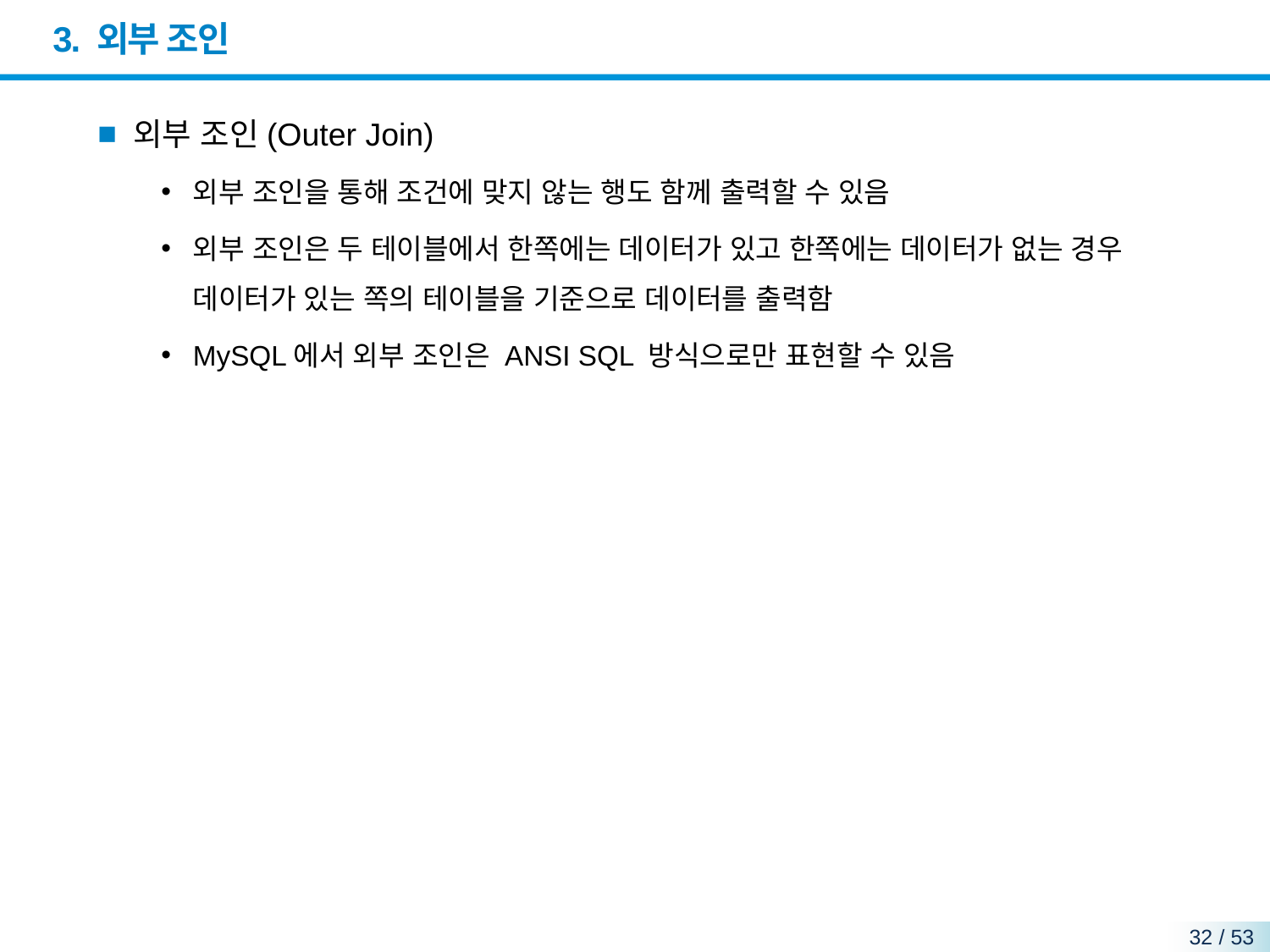

# 3. 외부 조인
외부 조인(Outer Join)
외부 조인을 통해 조건에 맞지 않는 행도 함께 출력할 수 있음
외부 조인은 두 테이블에서 한쪽에는 데이터가 있고 한쪽에는 데이터가 없는 경우 데이터가 있는 쪽의 테이블을 기준으로 데이터를 출력함
MySQL에서 외부 조인은 ANSI SQL 방식으로만 표현할 수 있음